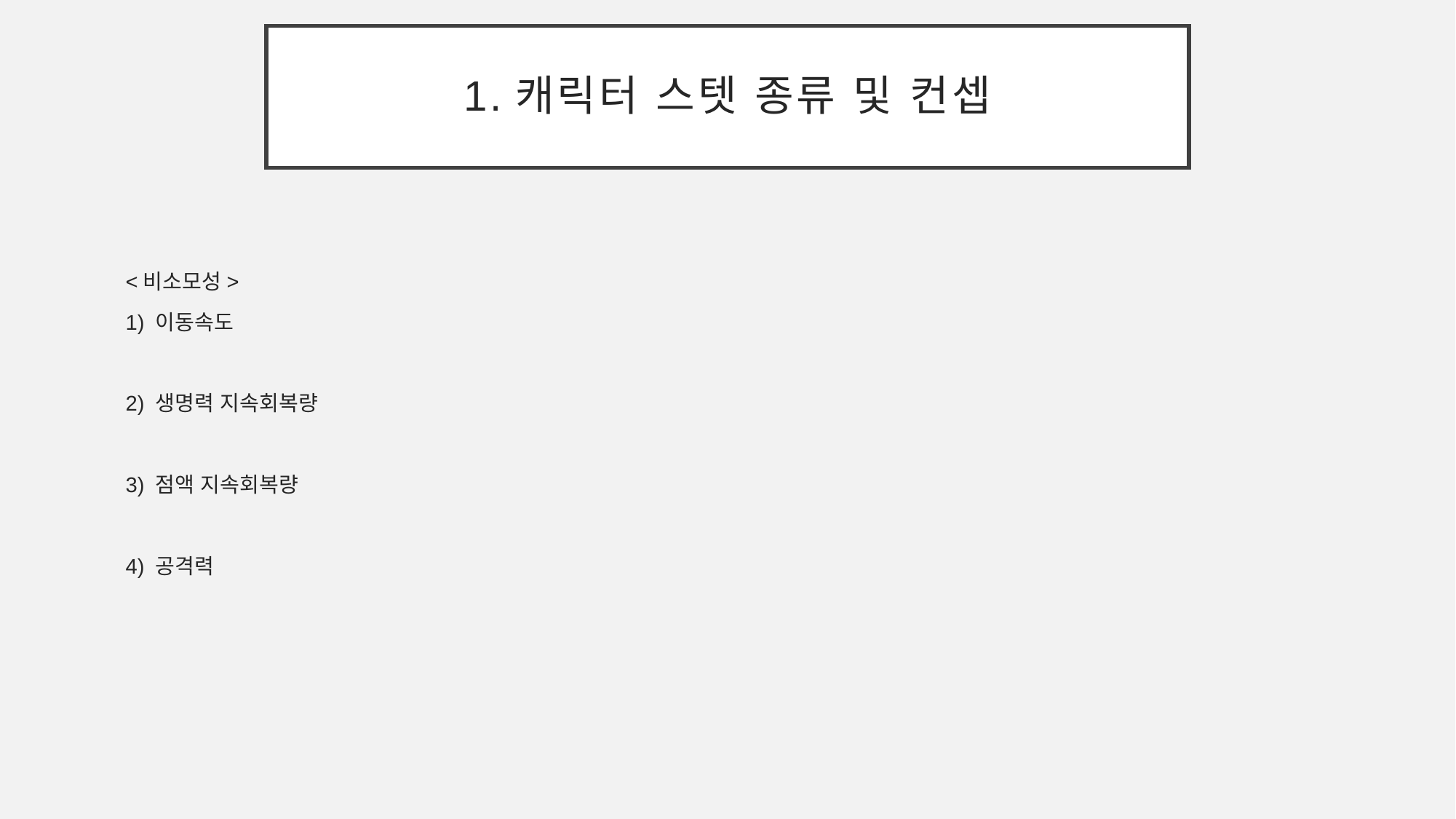

# 1.캐릭터 스텟 종류 및 컨셉
<비소모성>
1) 이동속도

2) 생명력 지속회복량

3) 점액 지속회복량

4) 공격력